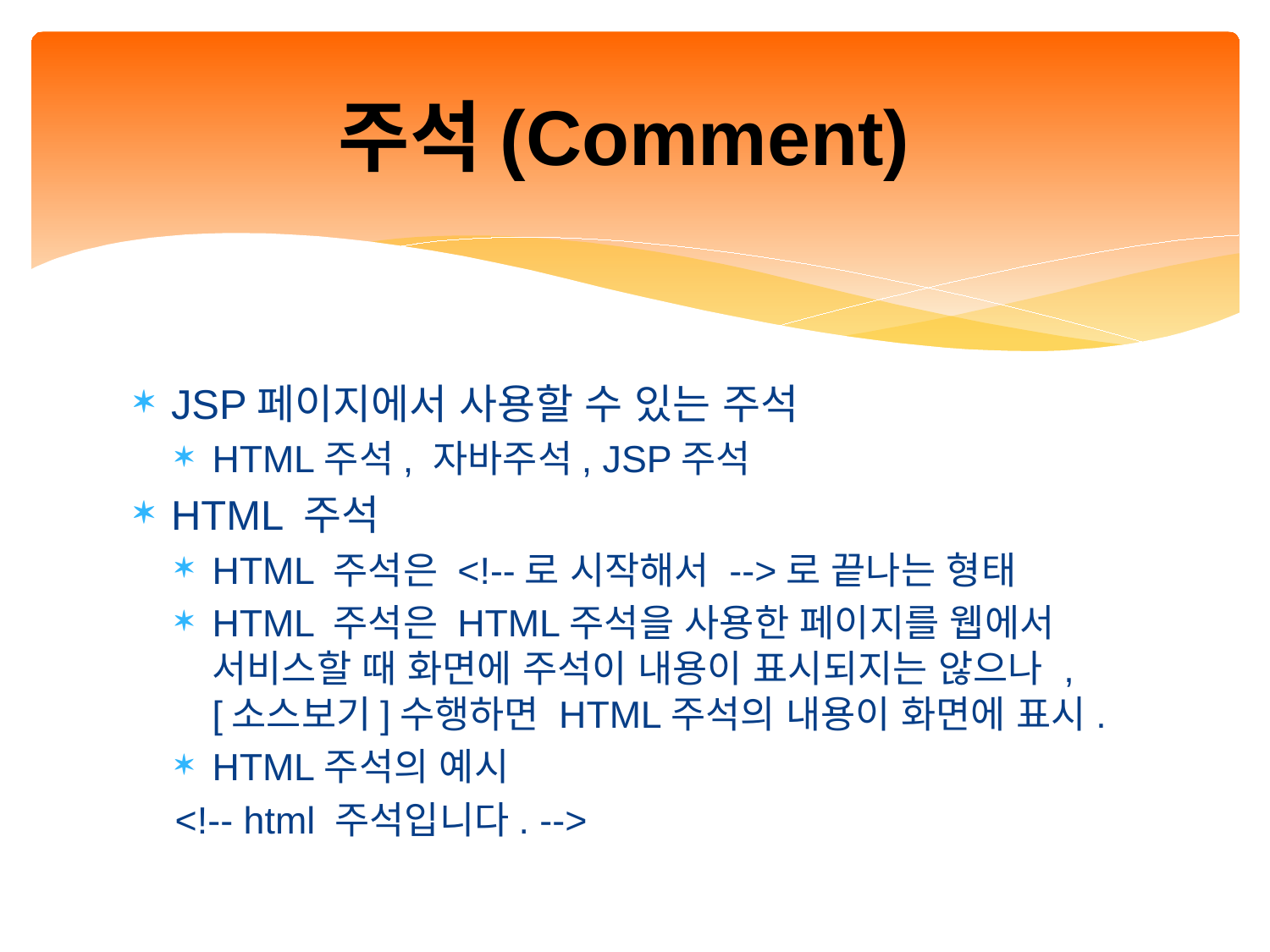

# 주석(Comment)
JSP페이지에서 사용할 수 있는 주석
HTML주석, 자바주석, JSP주석
HTML 주석
HTML 주석은 <!--로 시작해서 -->로 끝나는 형태
HTML 주석은 HTML주석을 사용한 페이지를 웹에서 서비스할 때 화면에 주석이 내용이 표시되지는 않으나 , [소스보기]수행하면 HTML주석의 내용이 화면에 표시.
HTML주석의 예시
<!-- html 주석입니다. -->